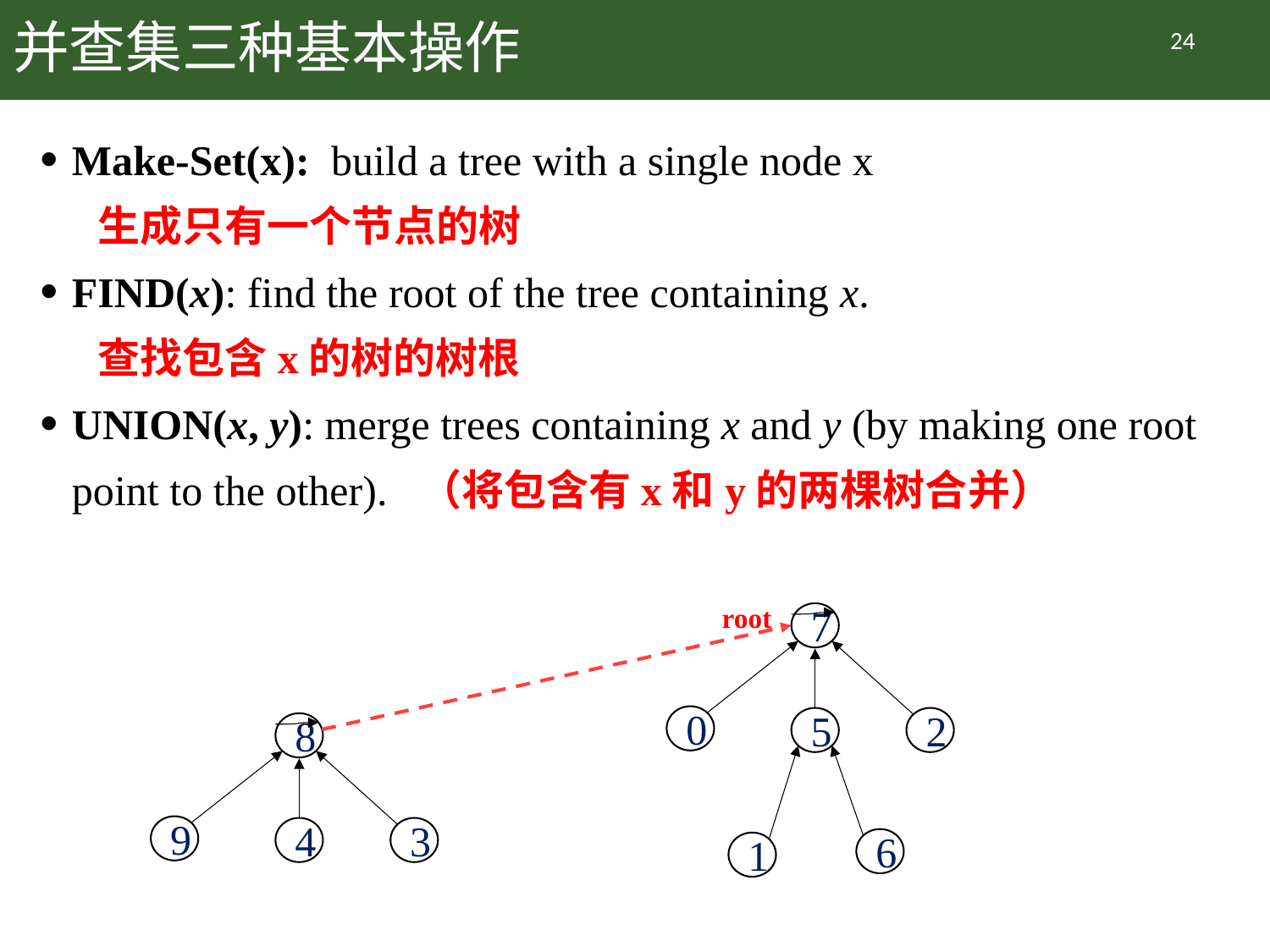

# 并查集三种基本操作
24
Make-Set(x):  build a tree with a single node x
     生成只有一个节点的树
FIND(x): find the root of the tree containing x.
     查找包含x的树的树根
UNION(x, y): merge trees containing x and y (by making one root point to the other).  （将包含有x和y的两棵树合并）
root
7
0
5
2
6
1
8
9
4
3